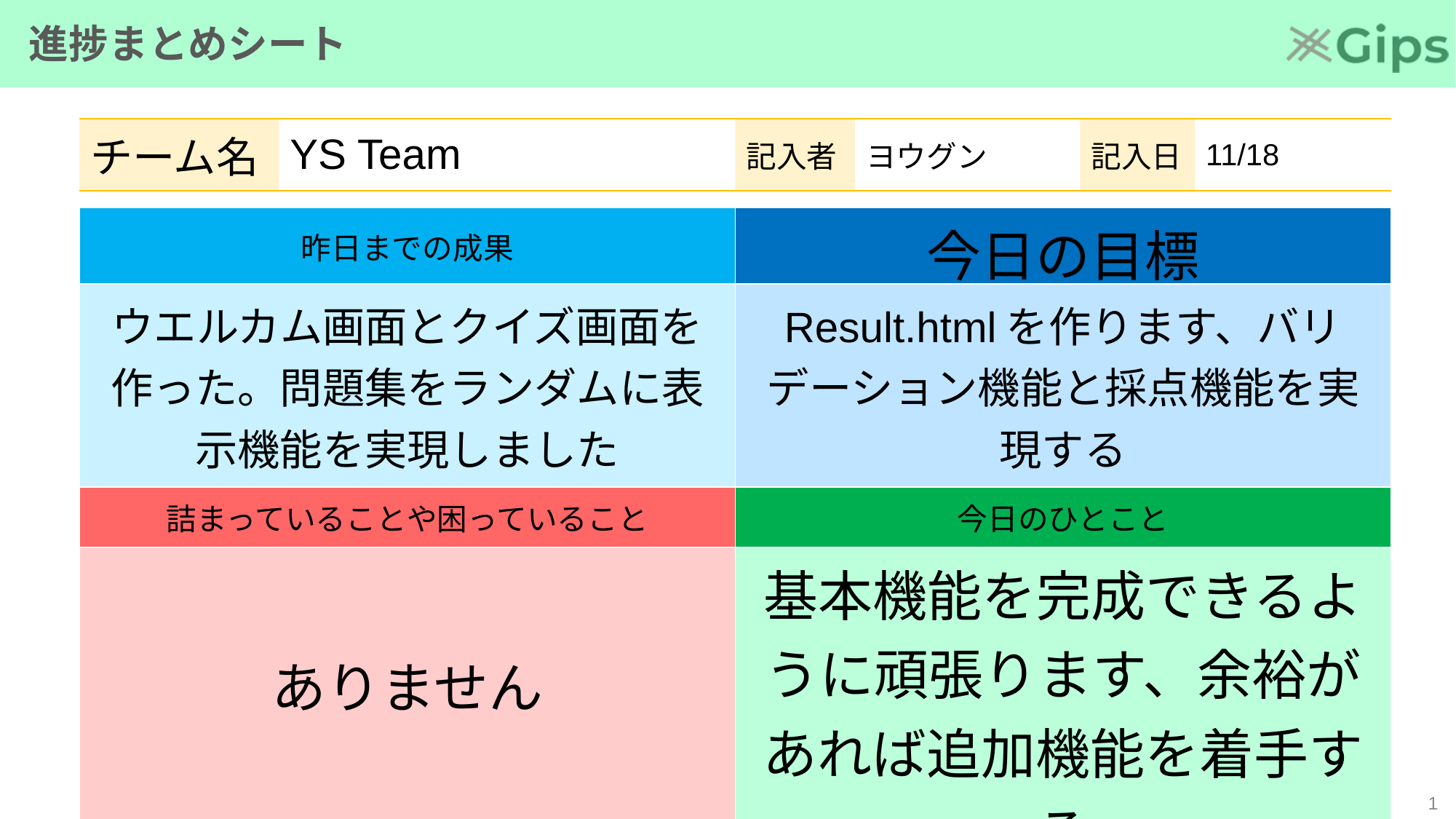

# 進捗まとめシート
| チーム名 | YS Team | 記入者 | ヨウグン | 記入日 | 11/18 |
| --- | --- | --- | --- | --- | --- |
| 昨日までの成果 | 今日の目標 |
| --- | --- |
| ウエルカム画面とクイズ画面を作った。問題集をランダムに表示機能を実現しました | Result.htmlを作ります、バリデーション機能と採点機能を実現する |
| 詰まっていることや困っていること | 今日のひとこと |
| ありません | 基本機能を完成できるように頑張ります、余裕があれば追加機能を着手する |
1